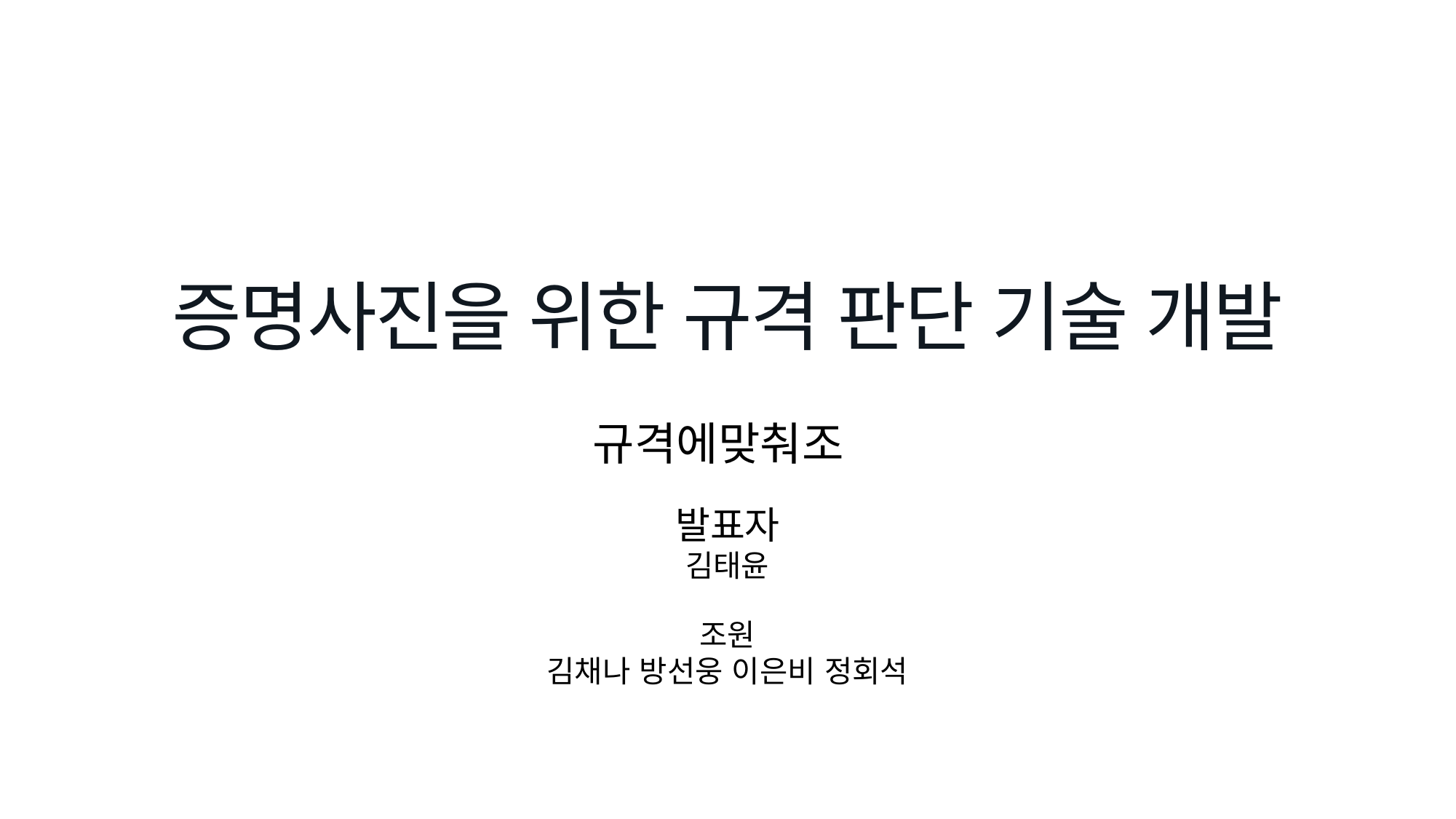

증명사진을 위한 규격 판단 기술 개발
규격에맞춰조
발표자
김태윤
조원
김채나 방선웅 이은비 정회석